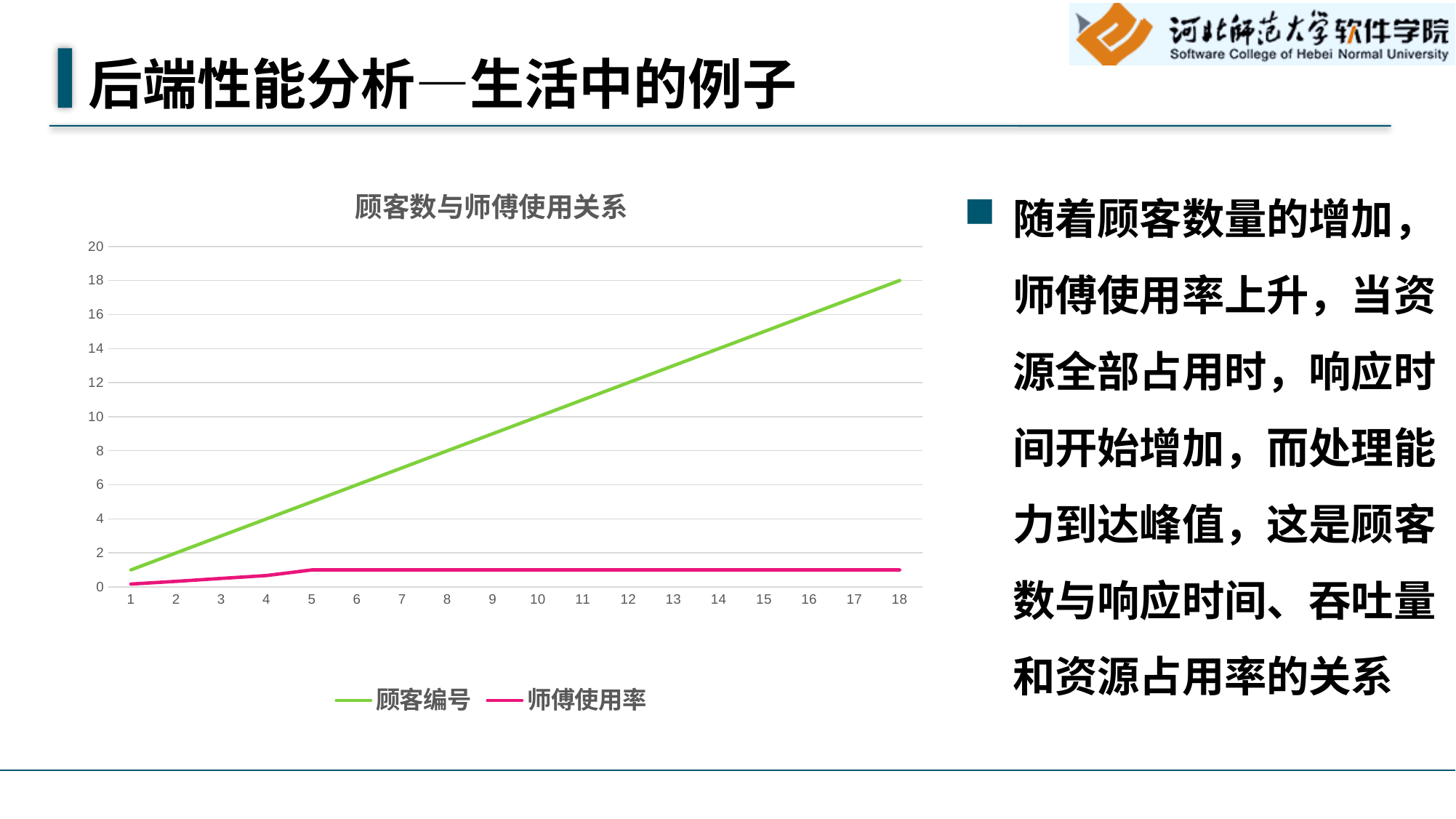

# 后端性能分析—生活中的例子

### Chart: 顾客数与师傅使用关系

| Category | 顾客编号 | 师傅使用率 |
|---|---|---|
随着顾客数量的增加，师傅使用率上升，当资源全部占用时，响应时间开始增加，而处理能力到达峰值，这是顾客数与响应时间、吞吐量和资源占用率的关系